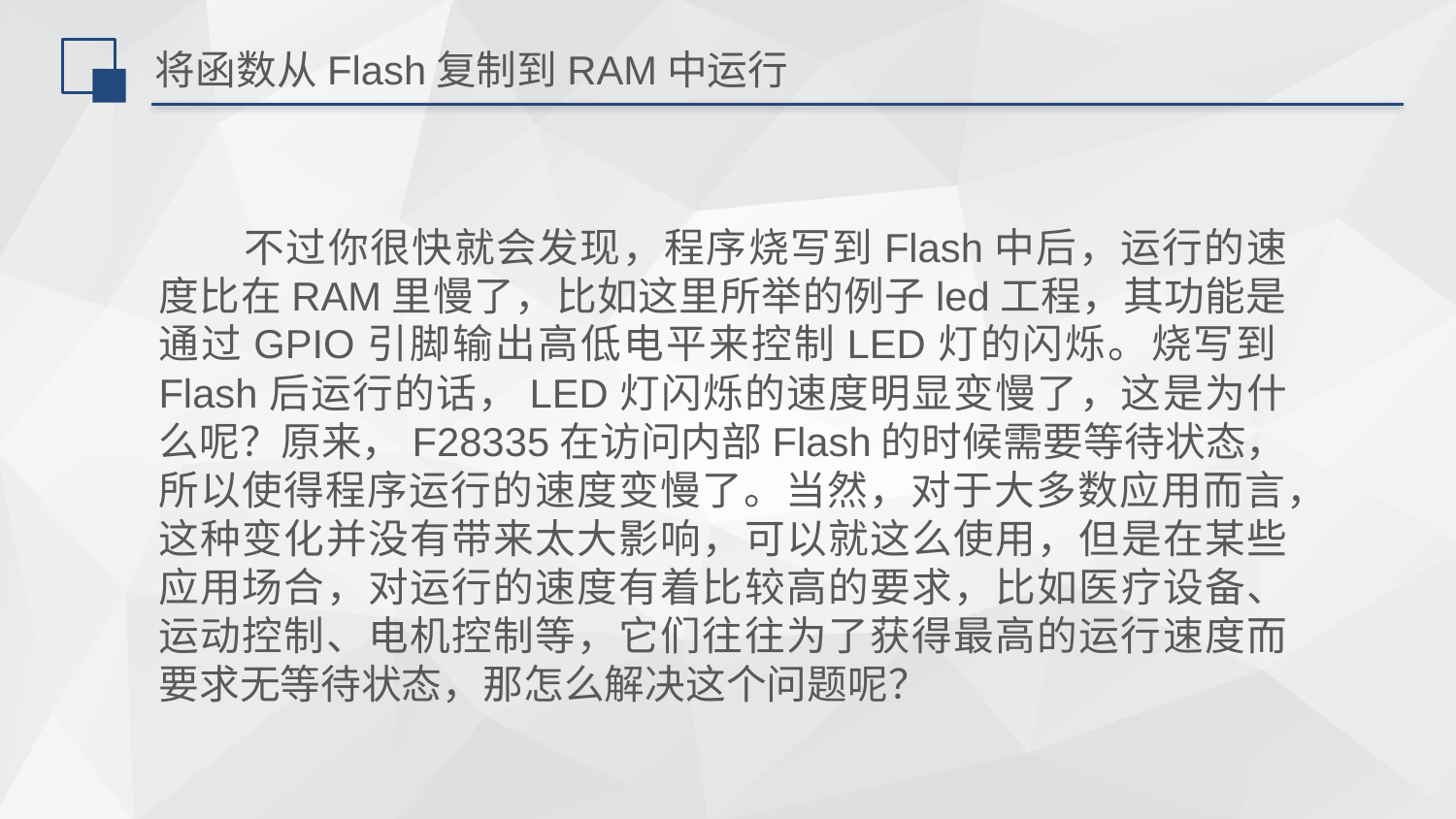

# 将函数从Flash复制到RAM中运行
不过你很快就会发现，程序烧写到Flash中后，运行的速度比在RAM里慢了，比如这里所举的例子led工程，其功能是通过GPIO引脚输出高低电平来控制LED灯的闪烁。烧写到Flash后运行的话，LED灯闪烁的速度明显变慢了，这是为什么呢？原来，F28335在访问内部Flash的时候需要等待状态，所以使得程序运行的速度变慢了。当然，对于大多数应用而言，这种变化并没有带来太大影响，可以就这么使用，但是在某些应用场合，对运行的速度有着比较高的要求，比如医疗设备、运动控制、电机控制等，它们往往为了获得最高的运行速度而要求无等待状态，那怎么解决这个问题呢？